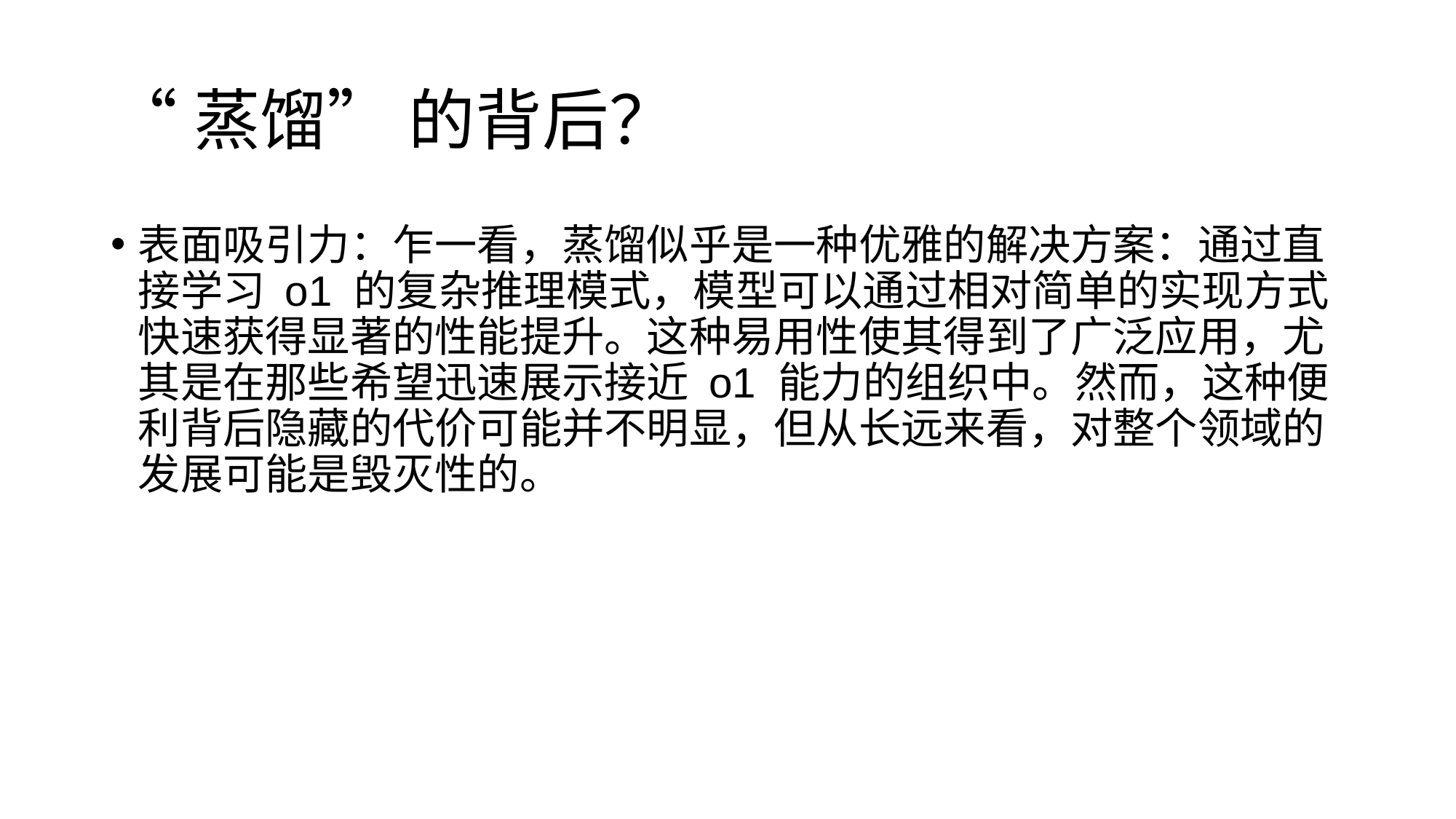

# “蒸馏” 的背后？
表面吸引力：乍一看，蒸馏似乎是一种优雅的解决方案：通过直接学习 o1 的复杂推理模式，模型可以通过相对简单的实现方式快速获得显著的性能提升。这种易用性使其得到了广泛应用，尤其是在那些希望迅速展示接近 o1 能力的组织中。然而，这种便利背后隐藏的代价可能并不明显，但从长远来看，对整个领域的发展可能是毁灭性的。